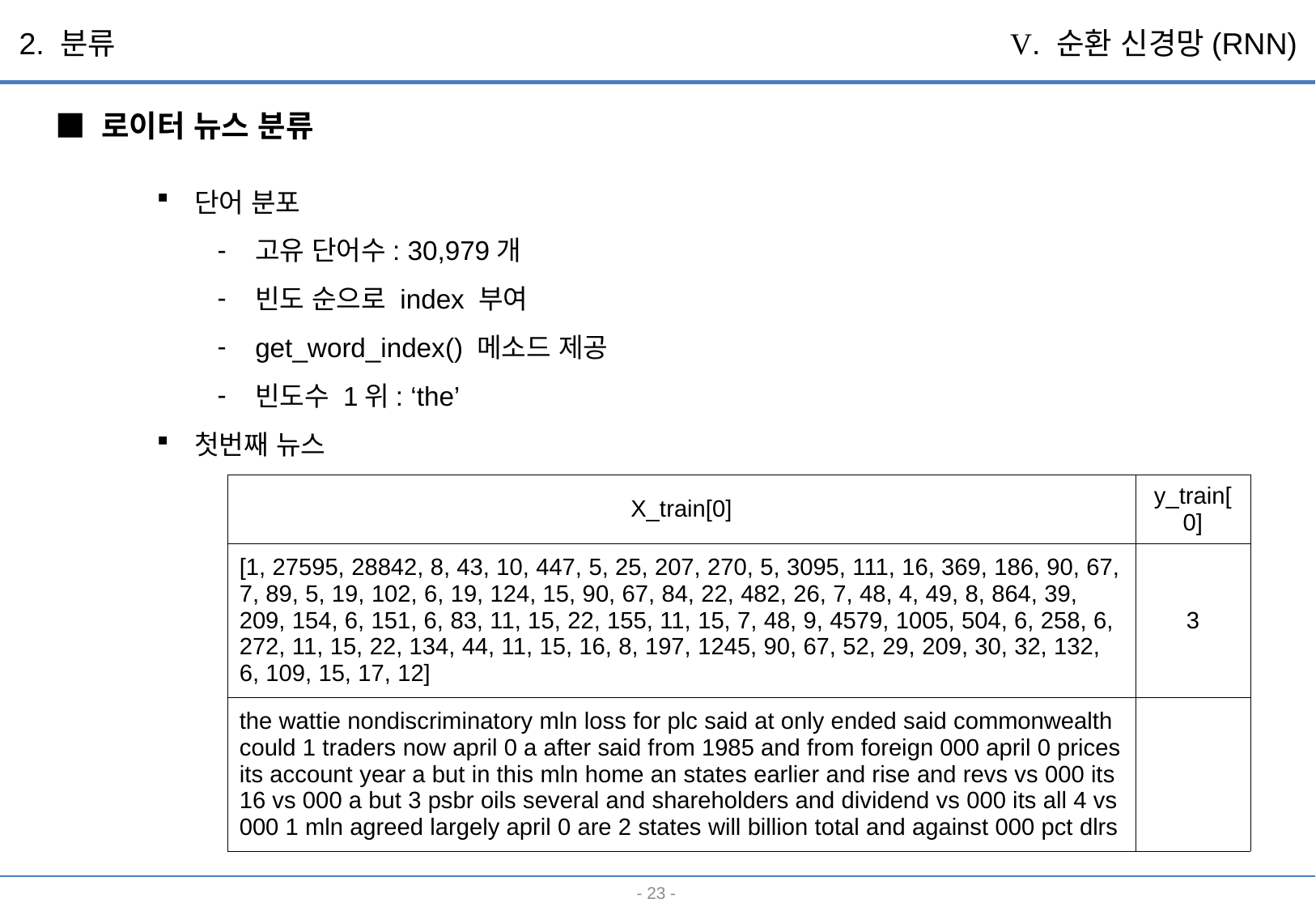

2. 분류
V. 순환 신경망(RNN)

■ 로이터 뉴스 분류
단어 분포
고유 단어수: 30,979개
빈도 순으로 index 부여
get_word_index() 메소드 제공
빈도수 1위: ‘the’
첫번째 뉴스
| X\_train[0] | y\_train[0] |
| --- | --- |
| [1, 27595, 28842, 8, 43, 10, 447, 5, 25, 207, 270, 5, 3095, 111, 16, 369, 186, 90, 67, 7, 89, 5, 19, 102, 6, 19, 124, 15, 90, 67, 84, 22, 482, 26, 7, 48, 4, 49, 8, 864, 39, 209, 154, 6, 151, 6, 83, 11, 15, 22, 155, 11, 15, 7, 48, 9, 4579, 1005, 504, 6, 258, 6, 272, 11, 15, 22, 134, 44, 11, 15, 16, 8, 197, 1245, 90, 67, 52, 29, 209, 30, 32, 132, 6, 109, 15, 17, 12] | 3 |
| the wattie nondiscriminatory mln loss for plc said at only ended said commonwealth could 1 traders now april 0 a after said from 1985 and from foreign 000 april 0 prices its account year a but in this mln home an states earlier and rise and revs vs 000 its 16 vs 000 a but 3 psbr oils several and shareholders and dividend vs 000 its all 4 vs 000 1 mln agreed largely april 0 are 2 states will billion total and against 000 pct dlrs |  |
- 23 -